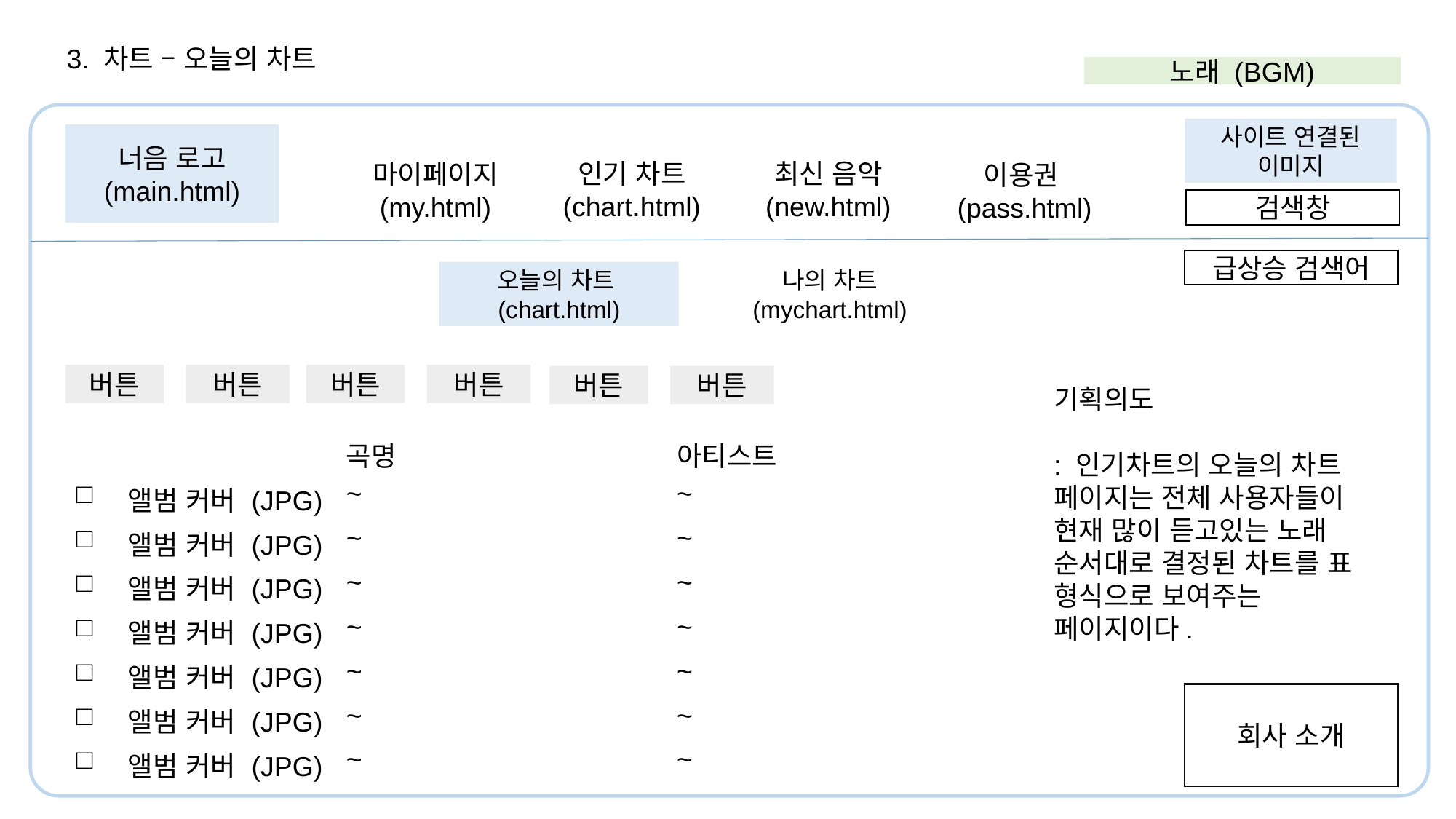

3. 차트 – 오늘의 차트
노래 (BGM)

사이트 연결된
이미지
너음 로고
(main.html)
최신 음악 (new.html)
마이페이지 (my.html)
인기 차트 (chart.html)
이용권(pass.html)
검색창
급상승 검색어
오늘의 차트(chart.html)
나의 차트
(mychart.html)
버튼
버튼
버튼
버튼
버튼
버튼
기획의도

: 인기차트의 오늘의 차트 페이지는 전체 사용자들이 현재 많이 듣고있는 노래 순서대로 결정된 차트를 표 형식으로 보여주는 페이지이다.
|  |  | 곡명 | 아티스트 |
| --- | --- | --- | --- |
| □ | 앨범 커버 (JPG) | ~ | ~ |
| □ | 앨범 커버 (JPG) | ~ | ~ |
| □ | 앨범 커버 (JPG) | ~ | ~ |
| □ | 앨범 커버 (JPG) | ~ | ~ |
| □ | 앨범 커버 (JPG) | ~ | ~ |
| □ | 앨범 커버 (JPG) | ~ | ~ |
| □ | 앨범 커버 (JPG) | ~ | ~ |
회사 소개